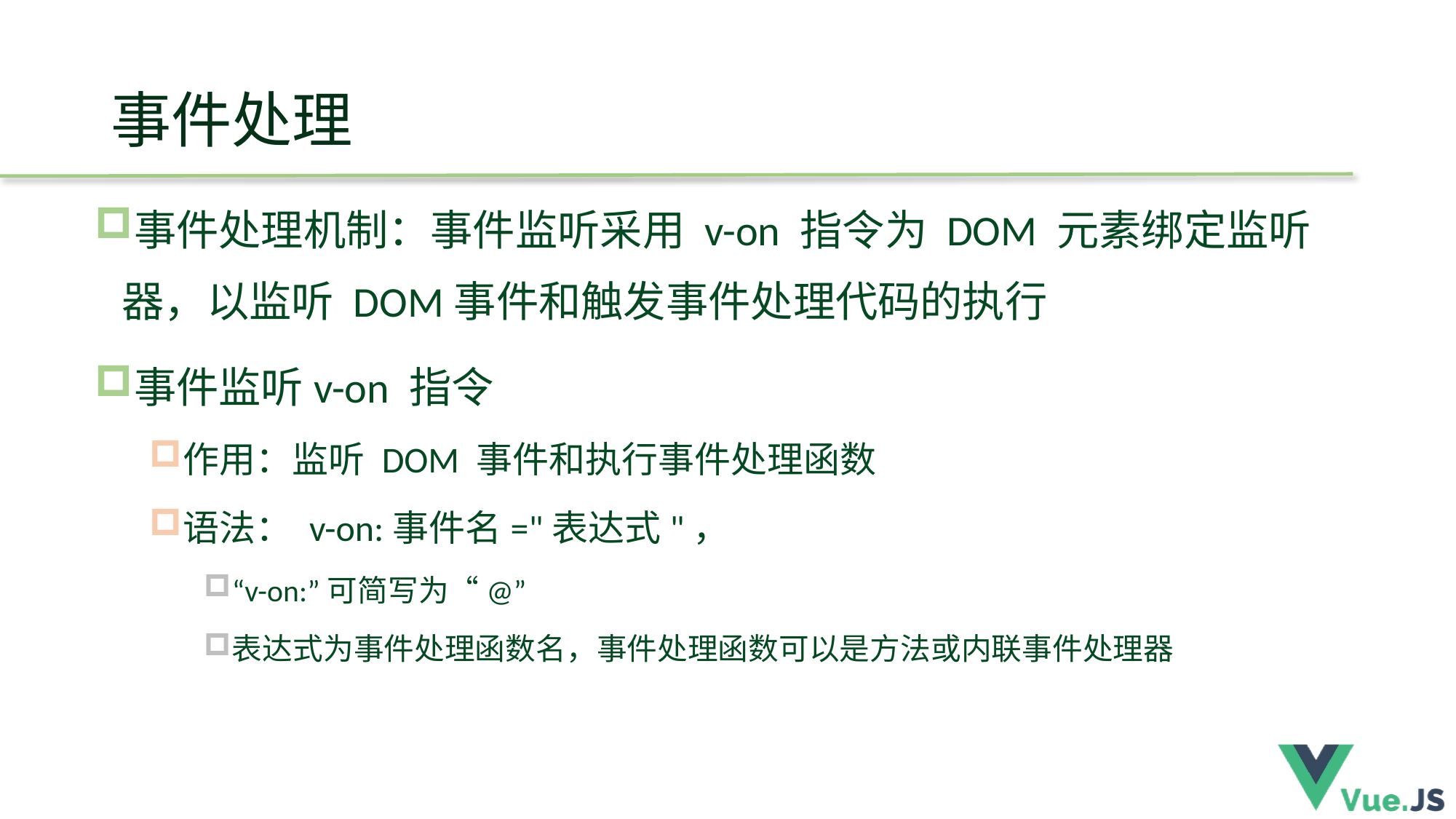

# 事件处理
事件处理机制：事件监听采用 v-on 指令为 DOM 元素绑定监听器，以监听 DOM事件和触发事件处理代码的执行
事件监听v-on 指令
作用：监听 DOM 事件和执行事件处理函数
语法： v-on:事件名="表达式"，
“v-on:”可简写为“@”
表达式为事件处理函数名，事件处理函数可以是方法或内联事件处理器